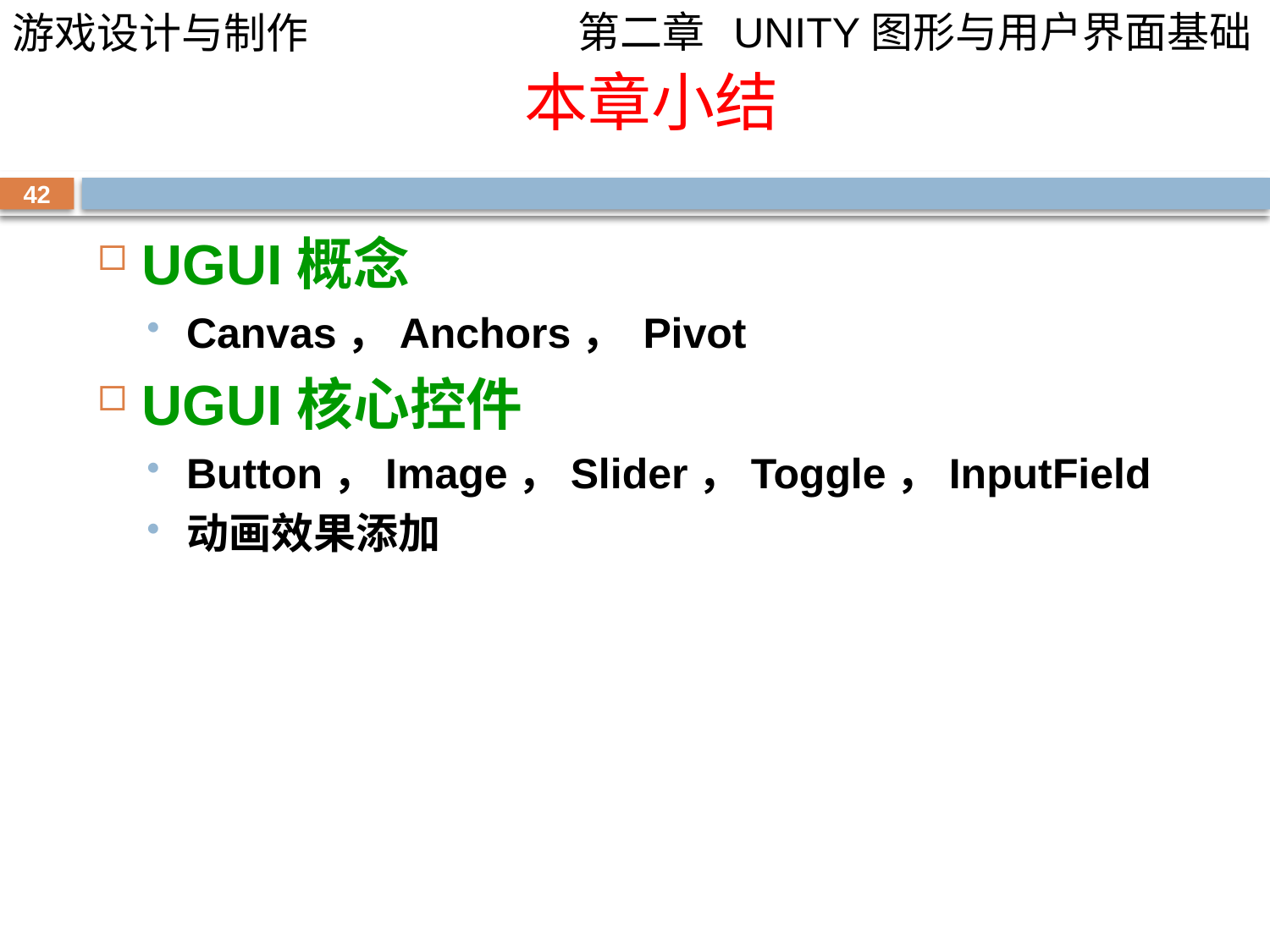

# 本章小结
42
UGUI概念
Canvas，Anchors， Pivot
UGUI核心控件
Button，Image，Slider，Toggle，InputField
动画效果添加